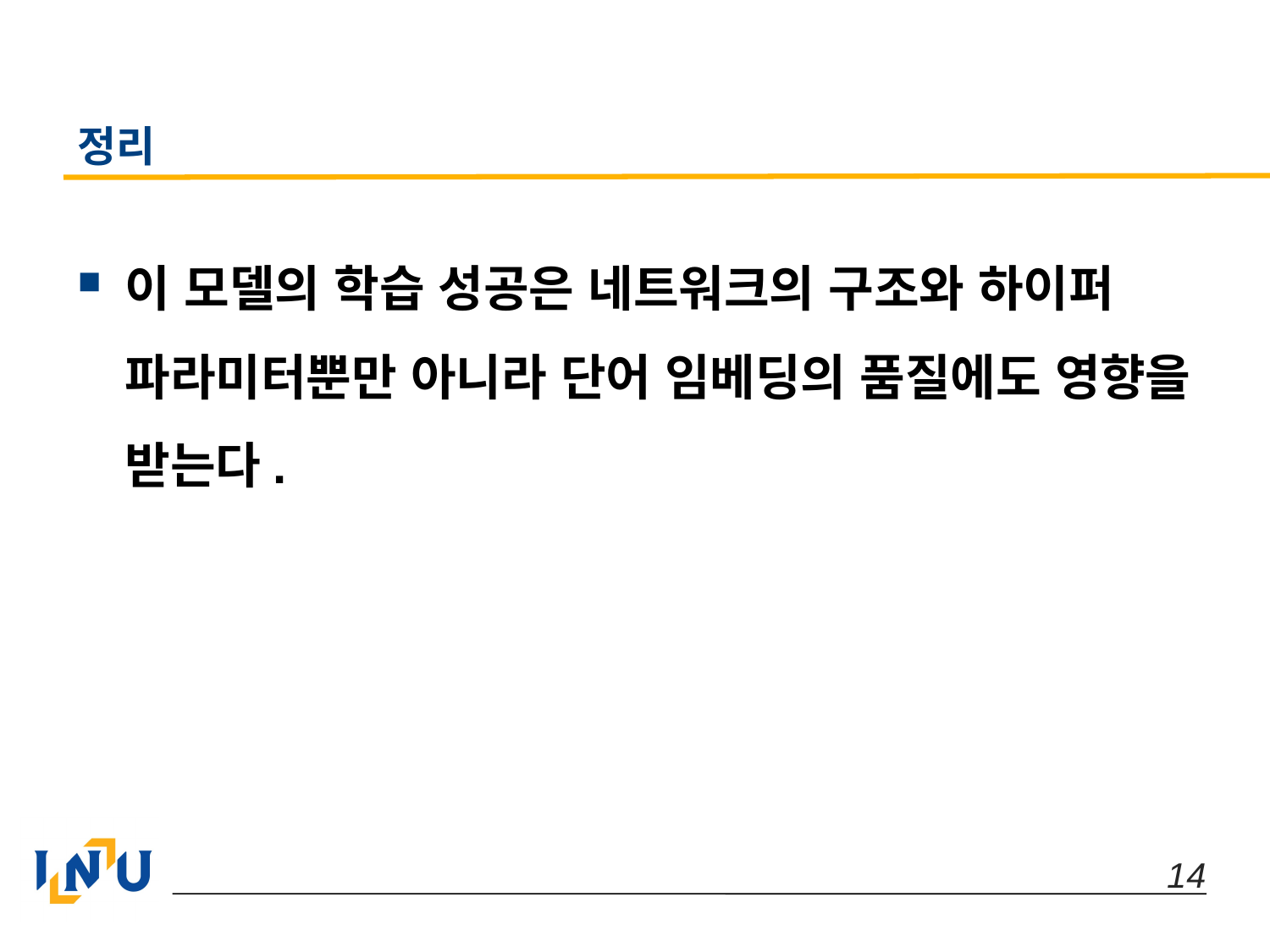

# 정리
이 모델의 학습 성공은 네트워크의 구조와 하이퍼 파라미터뿐만 아니라 단어 임베딩의 품질에도 영향을 받는다.
 14